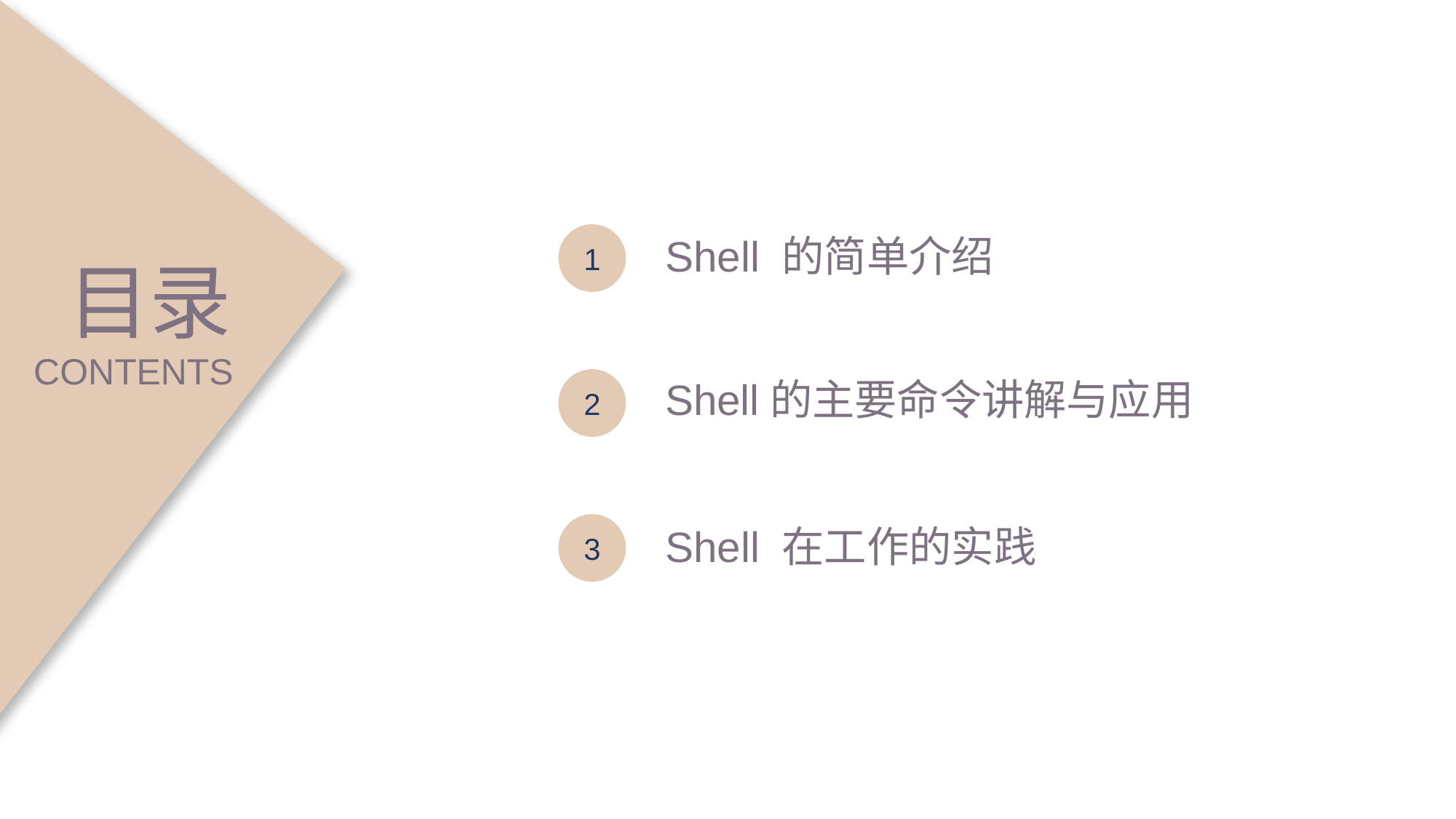

1
Shell 的简单介绍
目录
CONTENTS
Shell的主要命令讲解与应用
2
3
Shell 在工作的实践